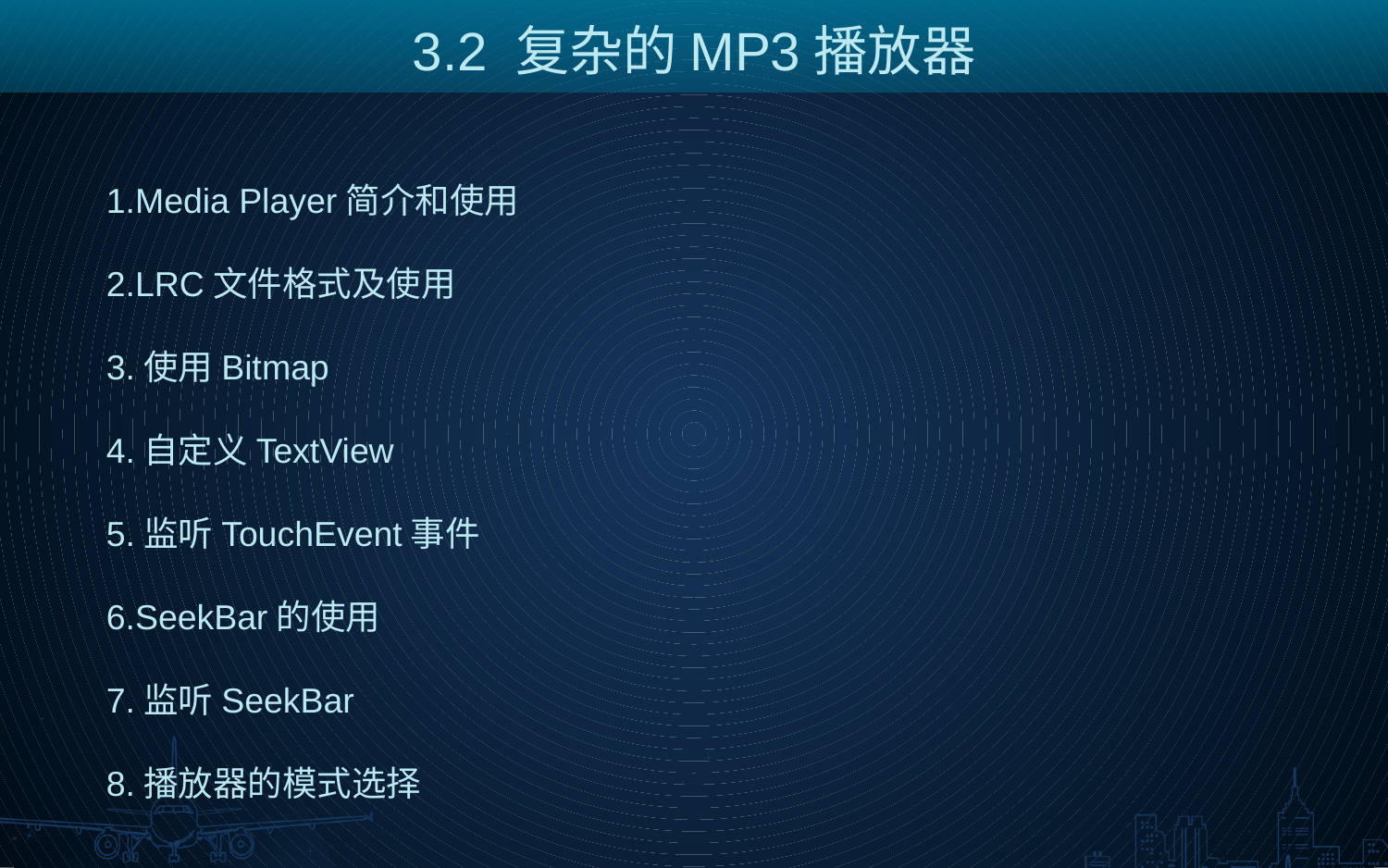

3.2 复杂的MP3播放器
1.Media Player简介和使用

2.LRC文件格式及使用

3.使用Bitmap

4.自定义TextView

5.监听TouchEvent事件

6.SeekBar的使用

7.监听SeekBar

8.播放器的模式选择